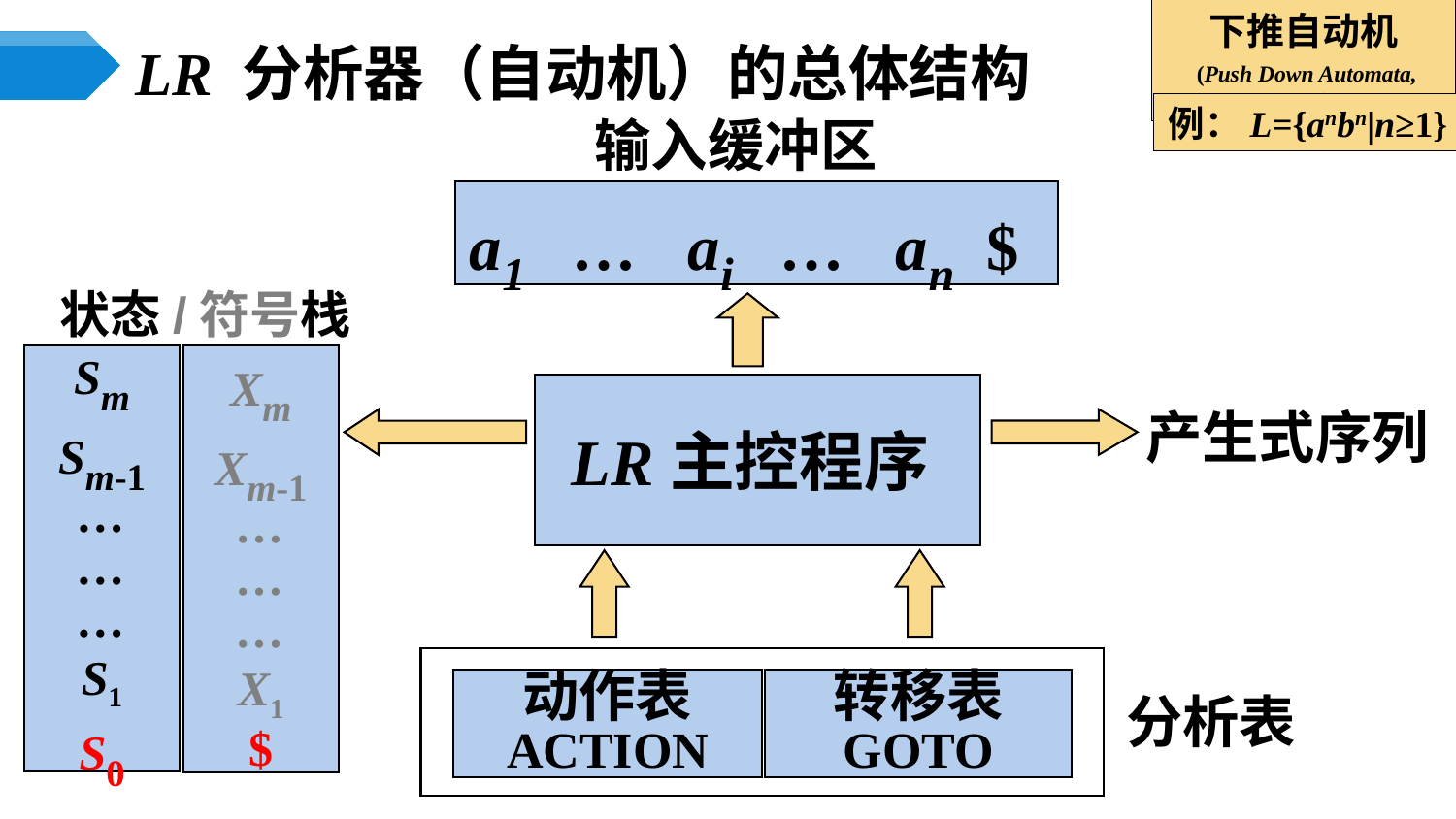

下推自动机
 (Push Down Automata, PDA)
# LR 分析器（自动机）的总体结构
例：L={anbn|n≥1}
输入缓冲区
a1   …   ai   …   an  $
状态/符号栈

Sm
Sm-1
…
…
…
S1
S0
Xm
Xm-1
…
…
…
X1
$
LR主控程序
产生式序列

动作表
ACTION
转移表
GOTO
分析表